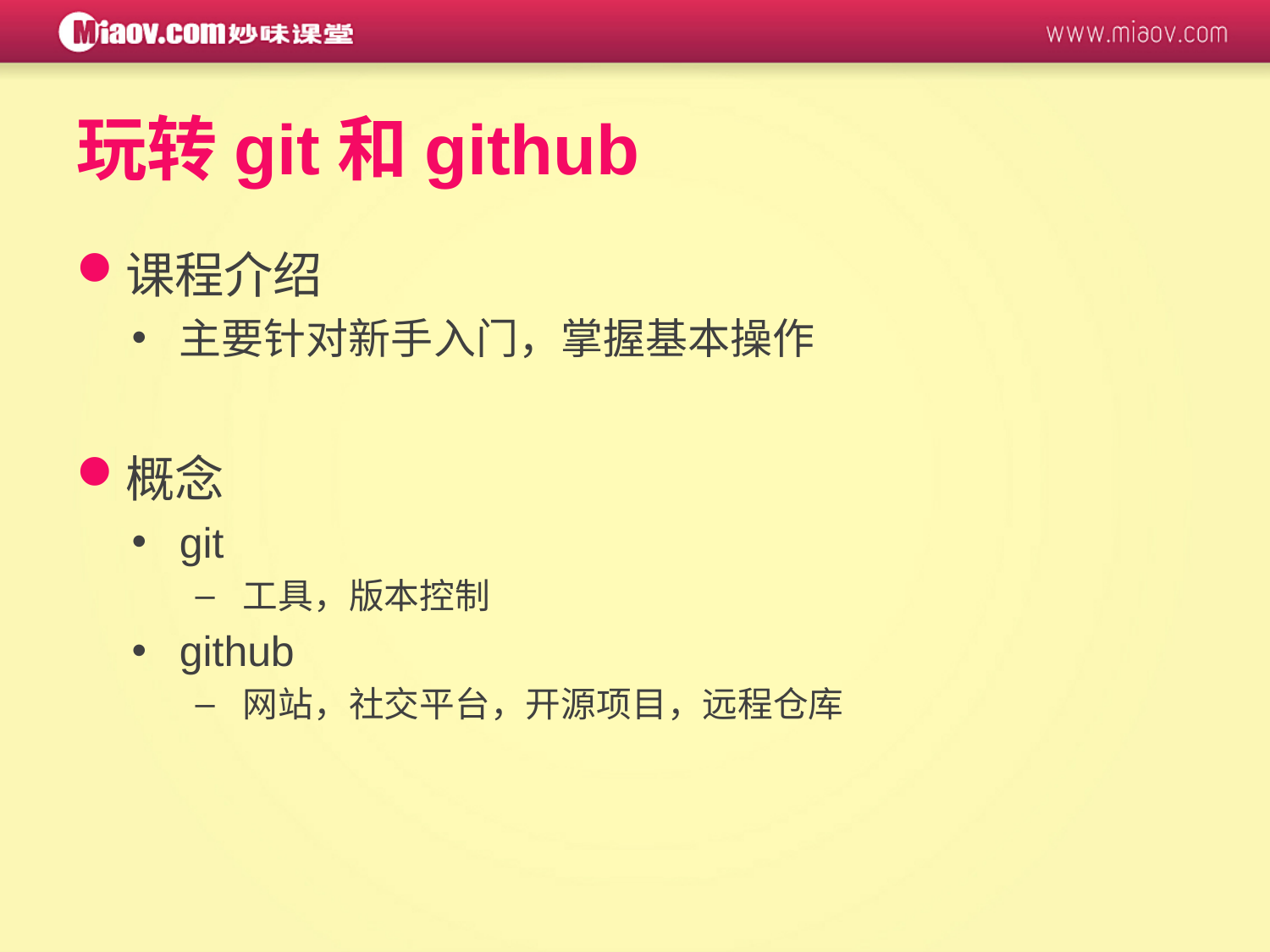

# 玩转git和github
课程介绍
主要针对新手入门，掌握基本操作

概念
git
工具，版本控制
github
网站，社交平台，开源项目，远程仓库